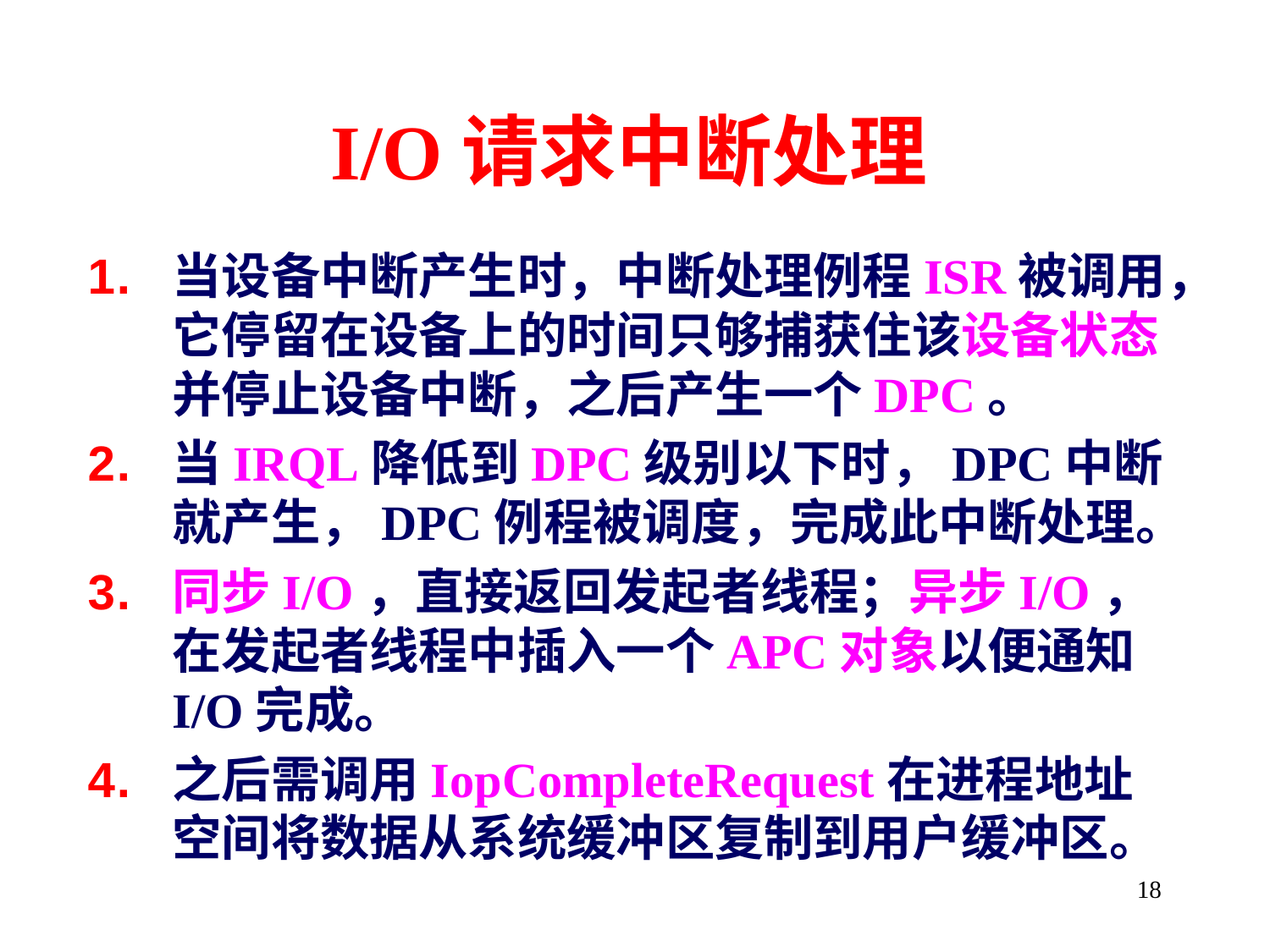

# I/O请求中断处理
当设备中断产生时，中断处理例程ISR被调用，它停留在设备上的时间只够捕获住该设备状态并停止设备中断，之后产生一个DPC。
当IRQL降低到DPC级别以下时，DPC中断就产生，DPC例程被调度，完成此中断处理。
同步I/O，直接返回发起者线程；异步I/O，在发起者线程中插入一个APC对象以便通知I/O完成。
之后需调用IopCompleteRequest在进程地址空间将数据从系统缓冲区复制到用户缓冲区。
18